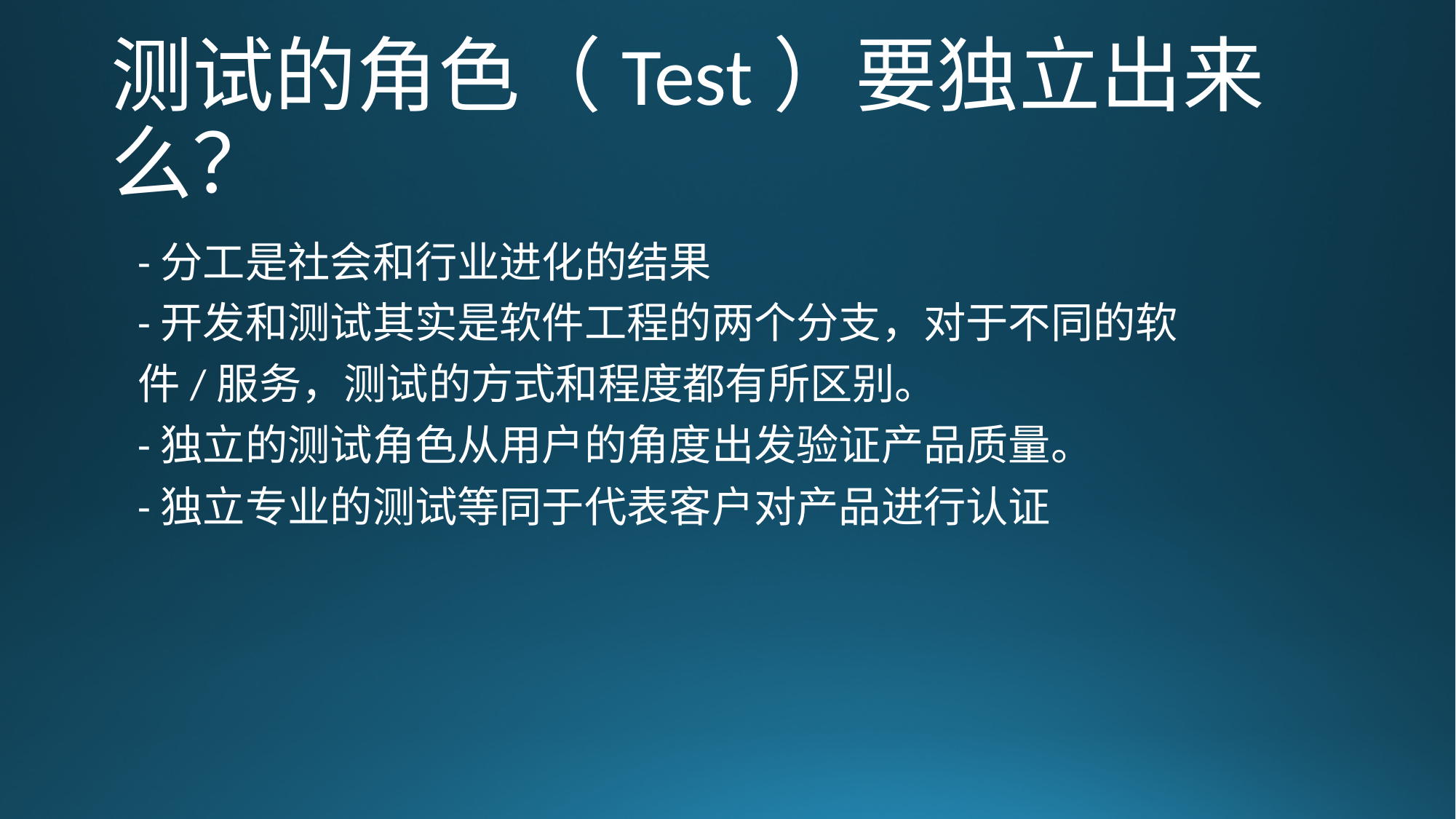

# 测试的角色（Test）要独立出来么？
-分工是社会和行业进化的结果
-开发和测试其实是软件工程的两个分支，对于不同的软件/服务，测试的方式和程度都有所区别。
-独立的测试角色从用户的角度出发验证产品质量。
-独立专业的测试等同于代表客户对产品进行认证